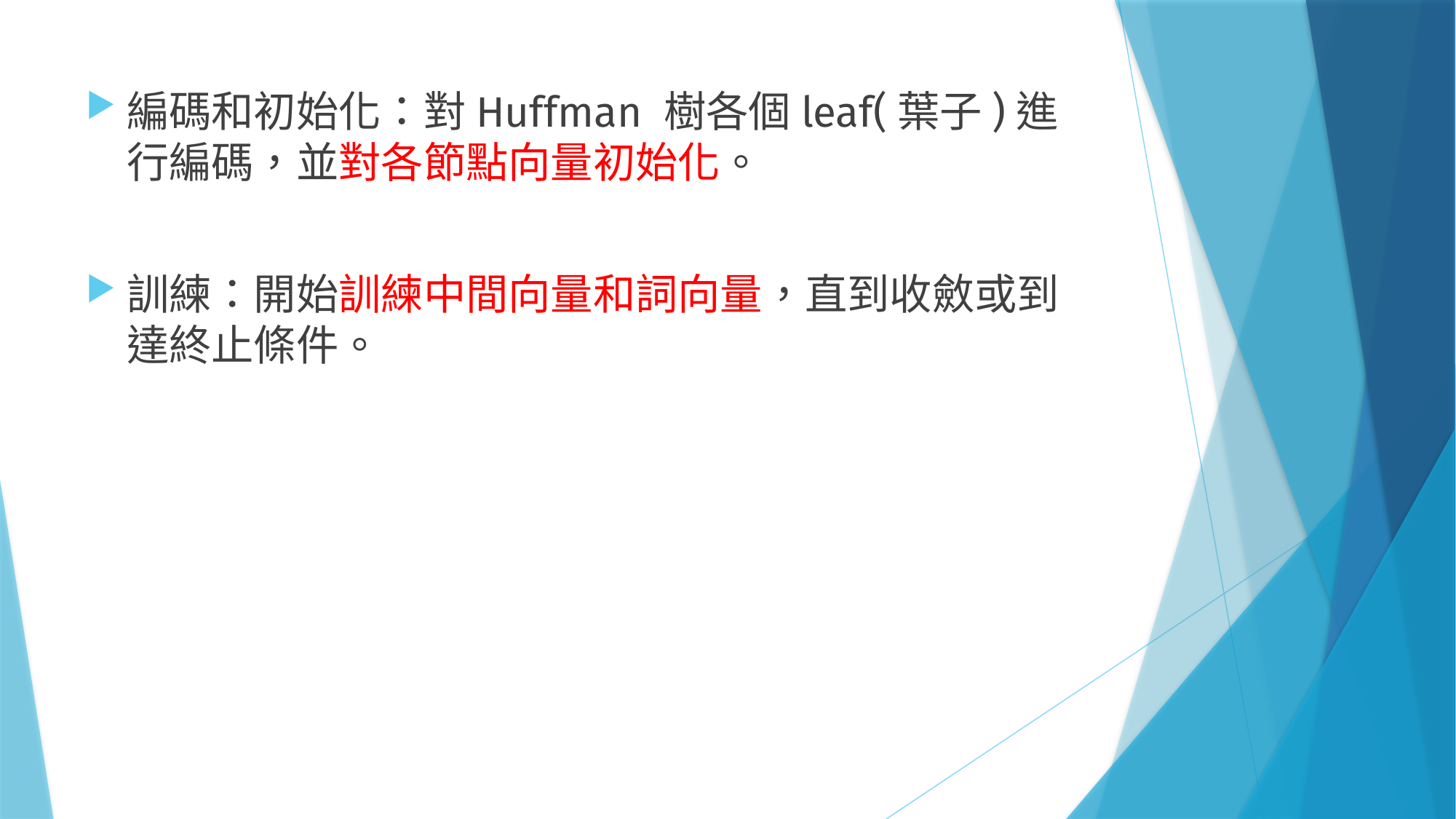

編碼和初始化：對Huffman 樹各個leaf(葉子)進行編碼，並對各節點向量初始化。

訓練：開始訓練中間向量和詞向量，直到收斂或到達終止條件。